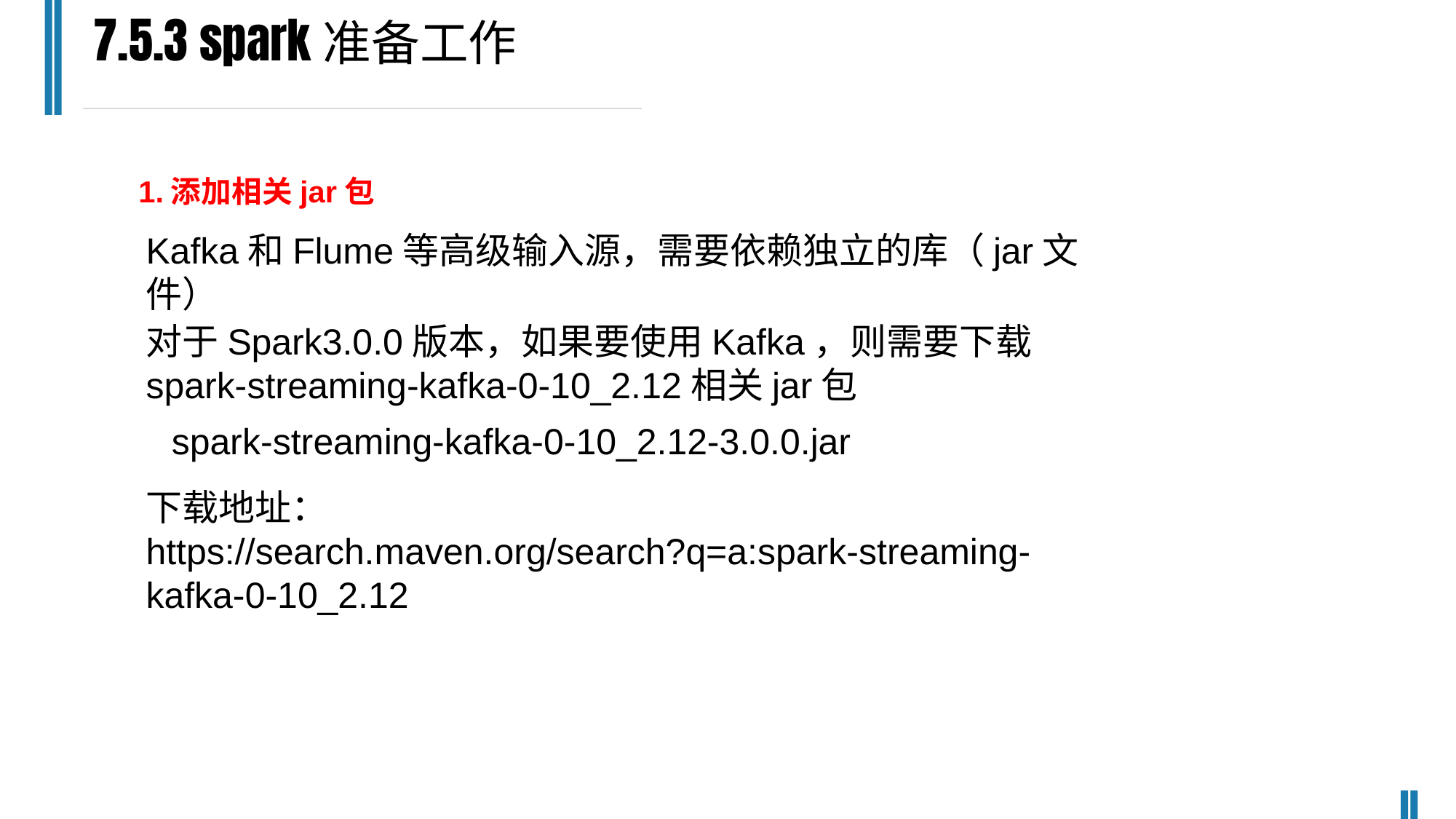

7.5.3 spark准备工作

1.添加相关jar包
Kafka和Flume等高级输入源，需要依赖独立的库（jar文件）
对于Spark3.0.0版本，如果要使用Kafka，则需要下载spark-streaming-kafka-0-10_2.12相关jar包
spark-streaming-kafka-0-10_2.12-3.0.0.jar
下载地址：
https://search.maven.org/search?q=a:spark-streaming-kafka-0-10_2.12